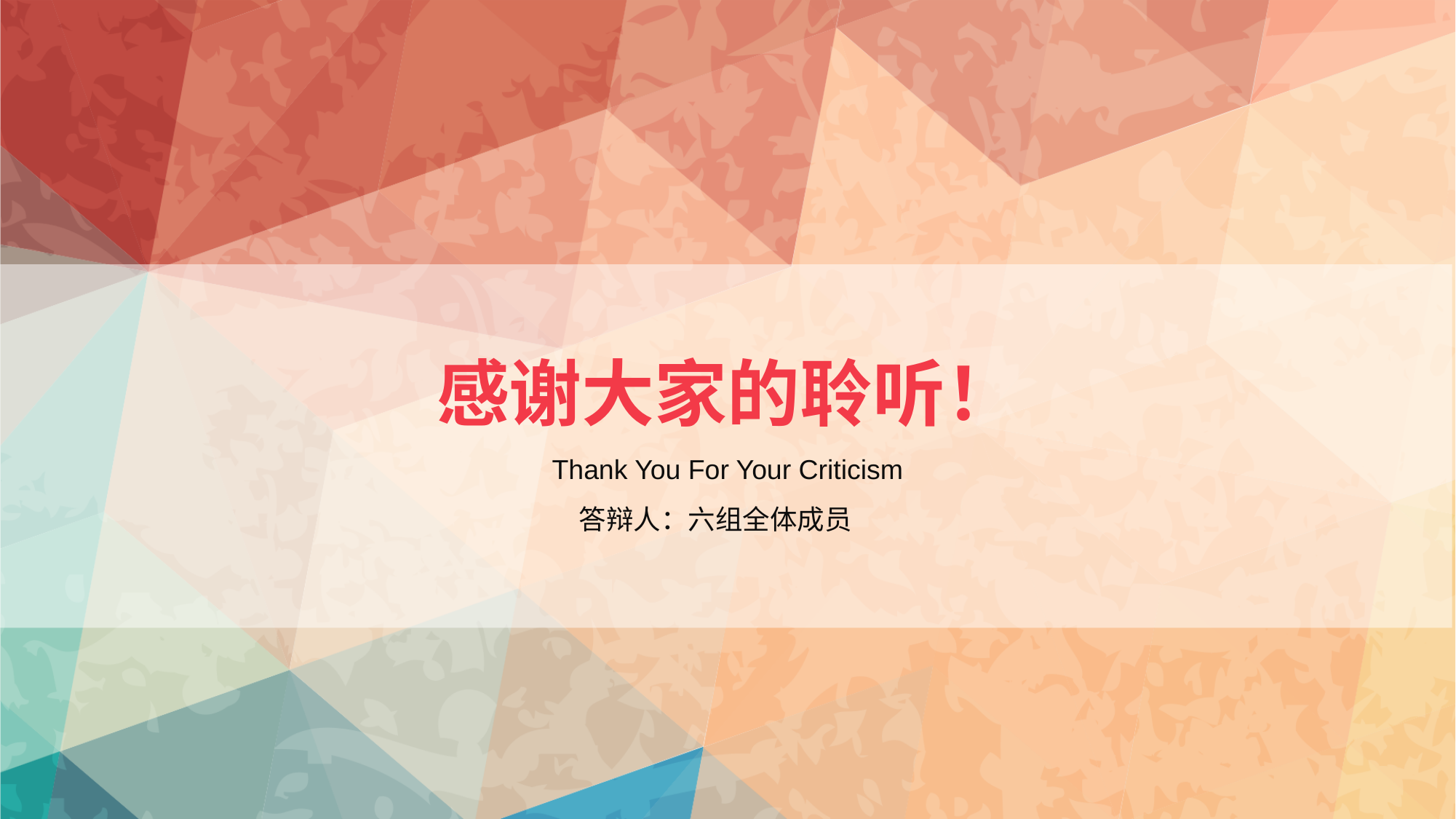

# 感谢大家的聆听！
Thank You For Your Criticism
答辩人：六组全体成员